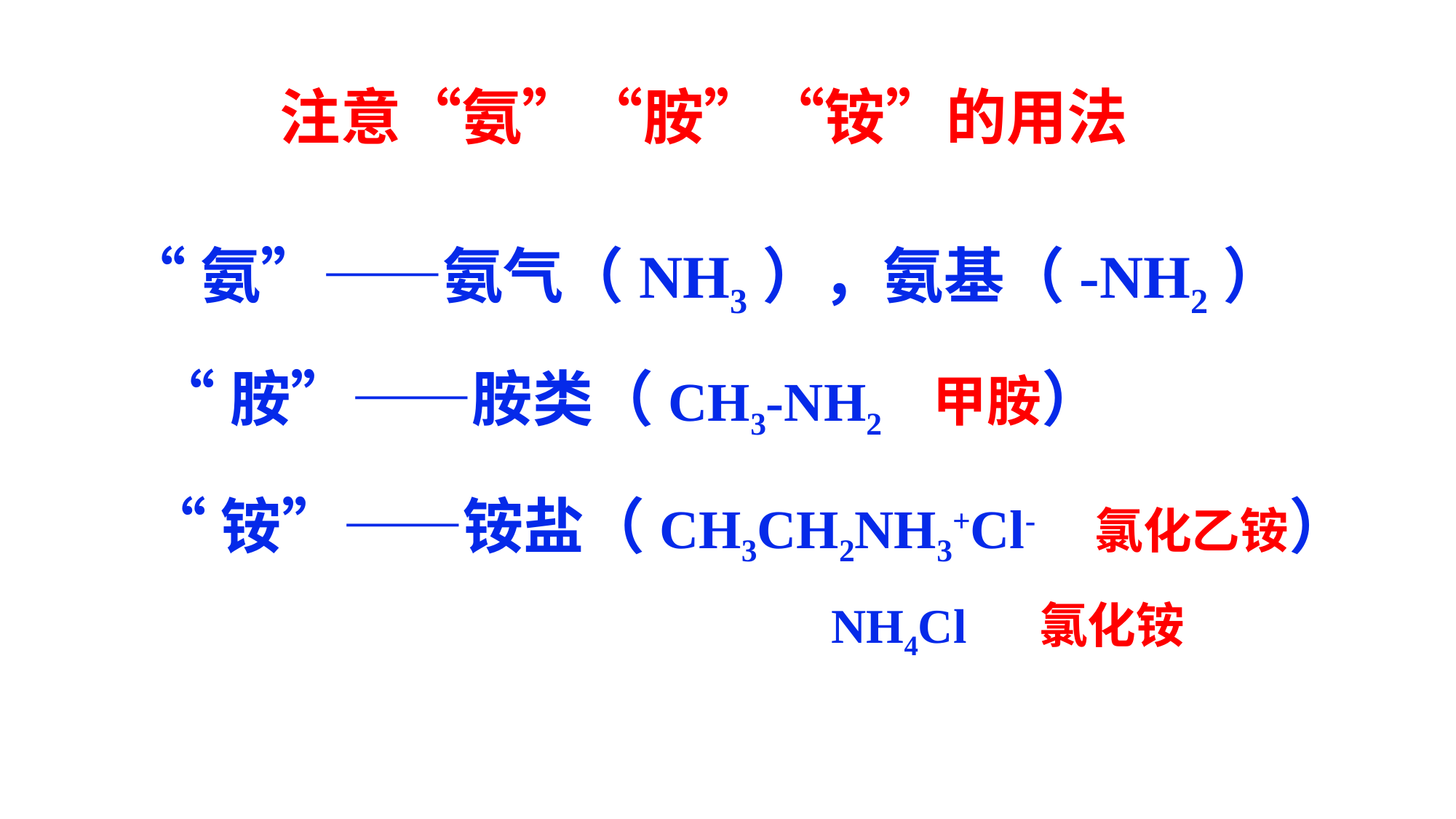

注意“氨”“胺”“铵”的用法
“氨”——氨气（NH3），氨基（-NH2）
“胺”——胺类（CH3-NH2    甲胺）
“铵”——铵盐（CH3CH2NH3+Cl-    氯化乙铵）
NH4Cl     氯化铵